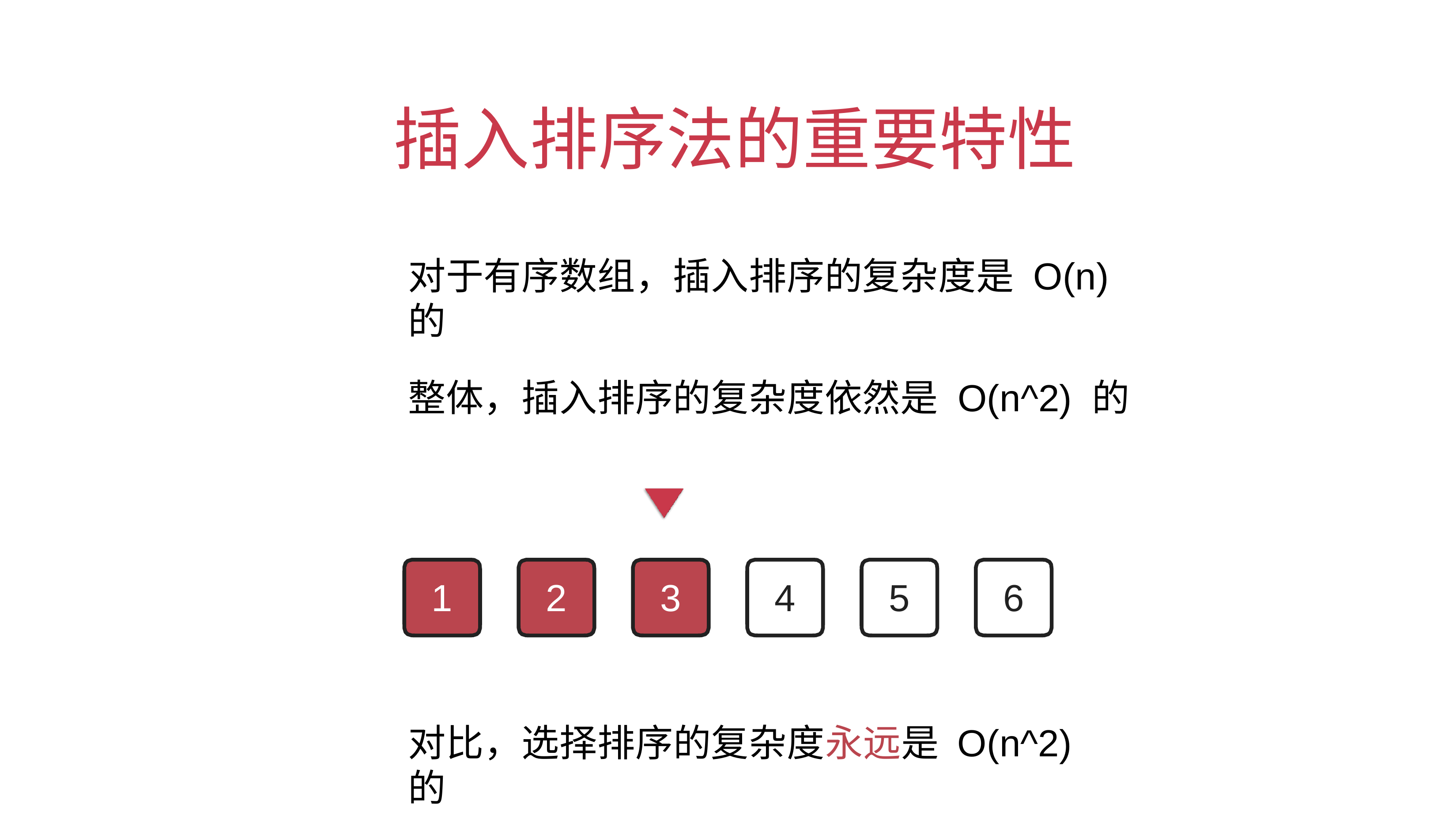

# 插⼊排序法的重要特性
对于有序数组，插⼊排序的复杂度是 O(n) 的
整体，插⼊排序的复杂度依然是 O(n^2) 的

1
2
3
4
5
6
对⽐，选择排序的复杂度永远是 O(n^2) 的